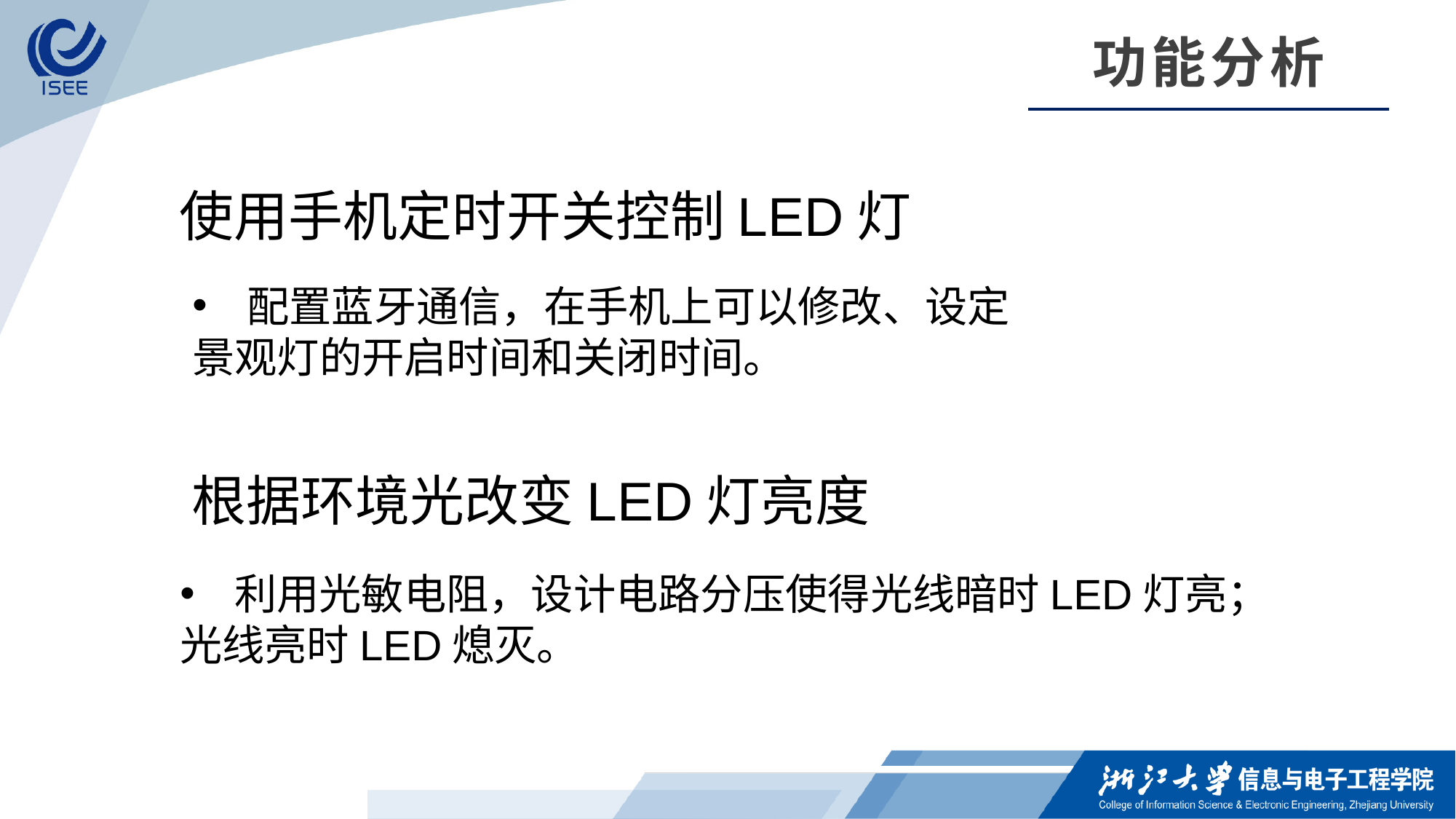

功能分析
使用手机定时开关控制LED灯
配置蓝牙通信，在手机上可以修改、设定
景观灯的开启时间和关闭时间。
根据环境光改变LED灯亮度
利用光敏电阻，设计电路分压使得光线暗时LED灯亮；
光线亮时LED熄灭。